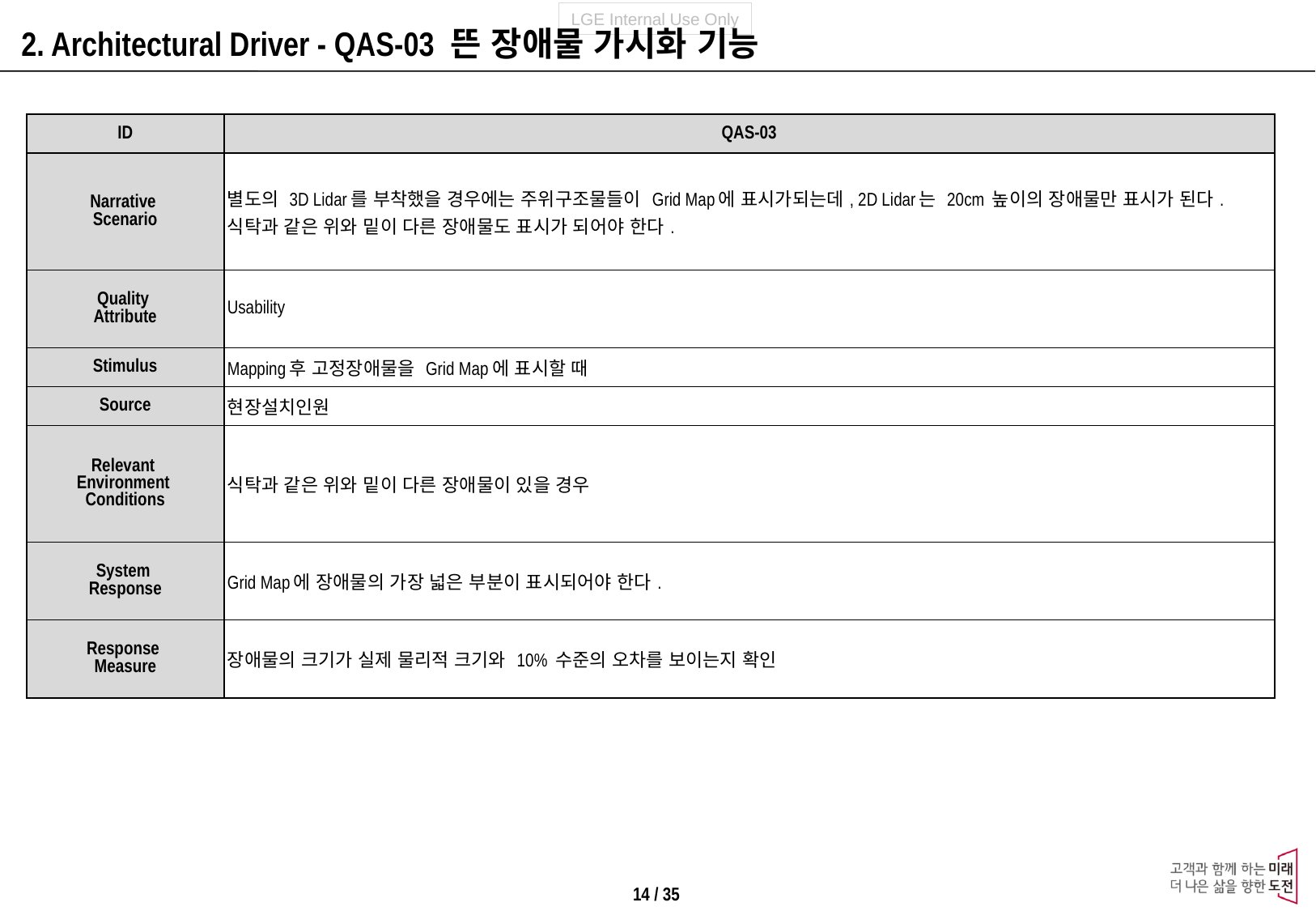

2. Architectural Driver - QAS-03 뜬 장애물 가시화 기능

| ID | QAS-03 |
| --- | --- |
| Narrative Scenario | 별도의 3D Lidar를 부착했을 경우에는 주위구조물들이 Grid Map에 표시가되는데, 2D Lidar는 20cm 높이의 장애물만 표시가 된다. 식탁과 같은 위와 밑이 다른 장애물도 표시가 되어야 한다. |
| Quality Attribute | Usability |
| Stimulus | Mapping후 고정장애물을 Grid Map에 표시할 때 |
| Source | 현장설치인원 |
| Relevant Environment Conditions | 식탁과 같은 위와 밑이 다른 장애물이 있을 경우 |
| System Response | Grid Map에 장애물의 가장 넓은 부분이 표시되어야 한다. |
| Response Measure | 장애물의 크기가 실제 물리적 크기와 10% 수준의 오차를 보이는지 확인 |